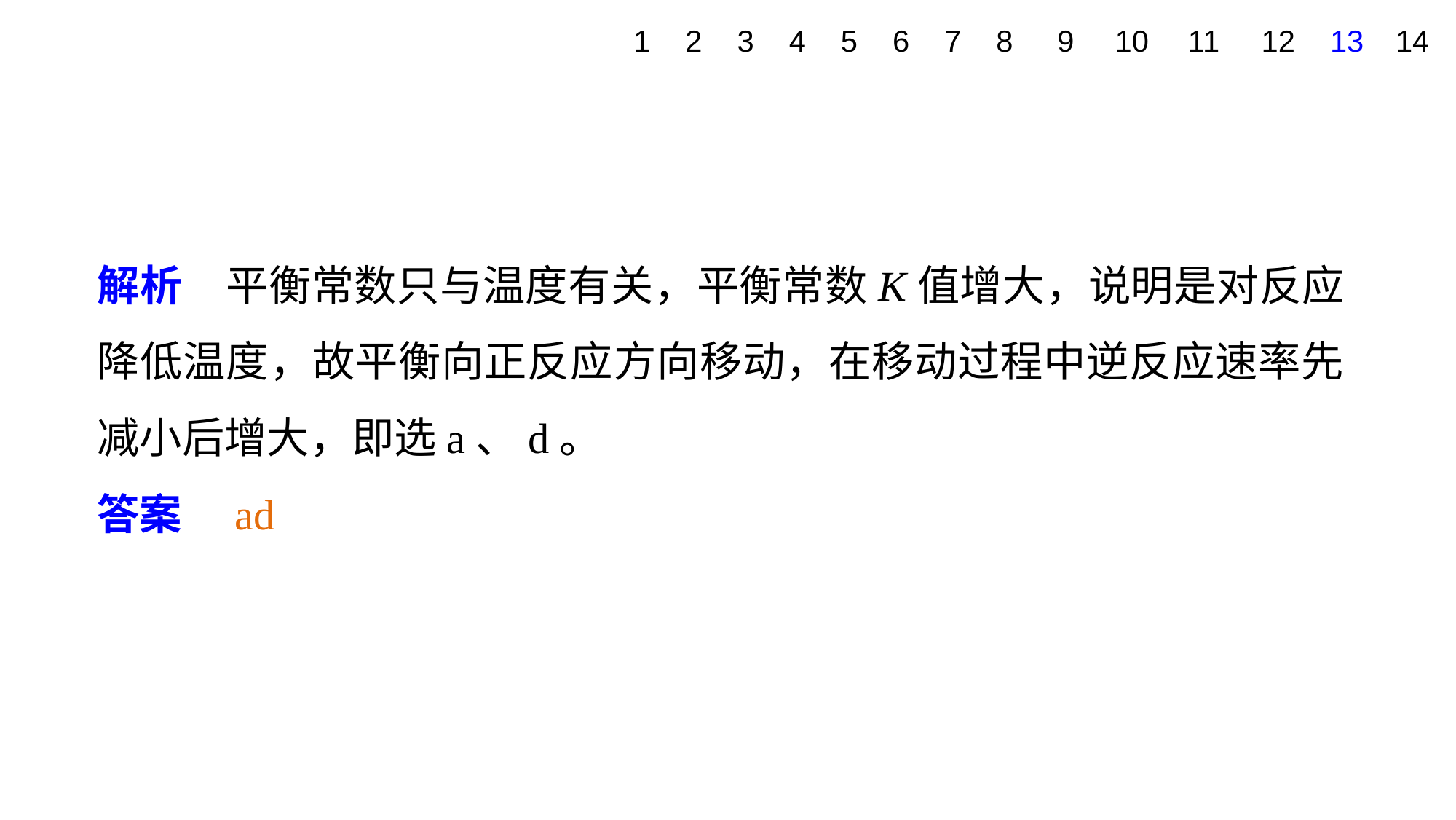

1
2
3
4
5
6
7
8
9
10
11
12
13
14
解析　平衡常数只与温度有关，平衡常数K值增大，说明是对反应降低温度，故平衡向正反应方向移动，在移动过程中逆反应速率先减小后增大，即选a、d。
答案　ad